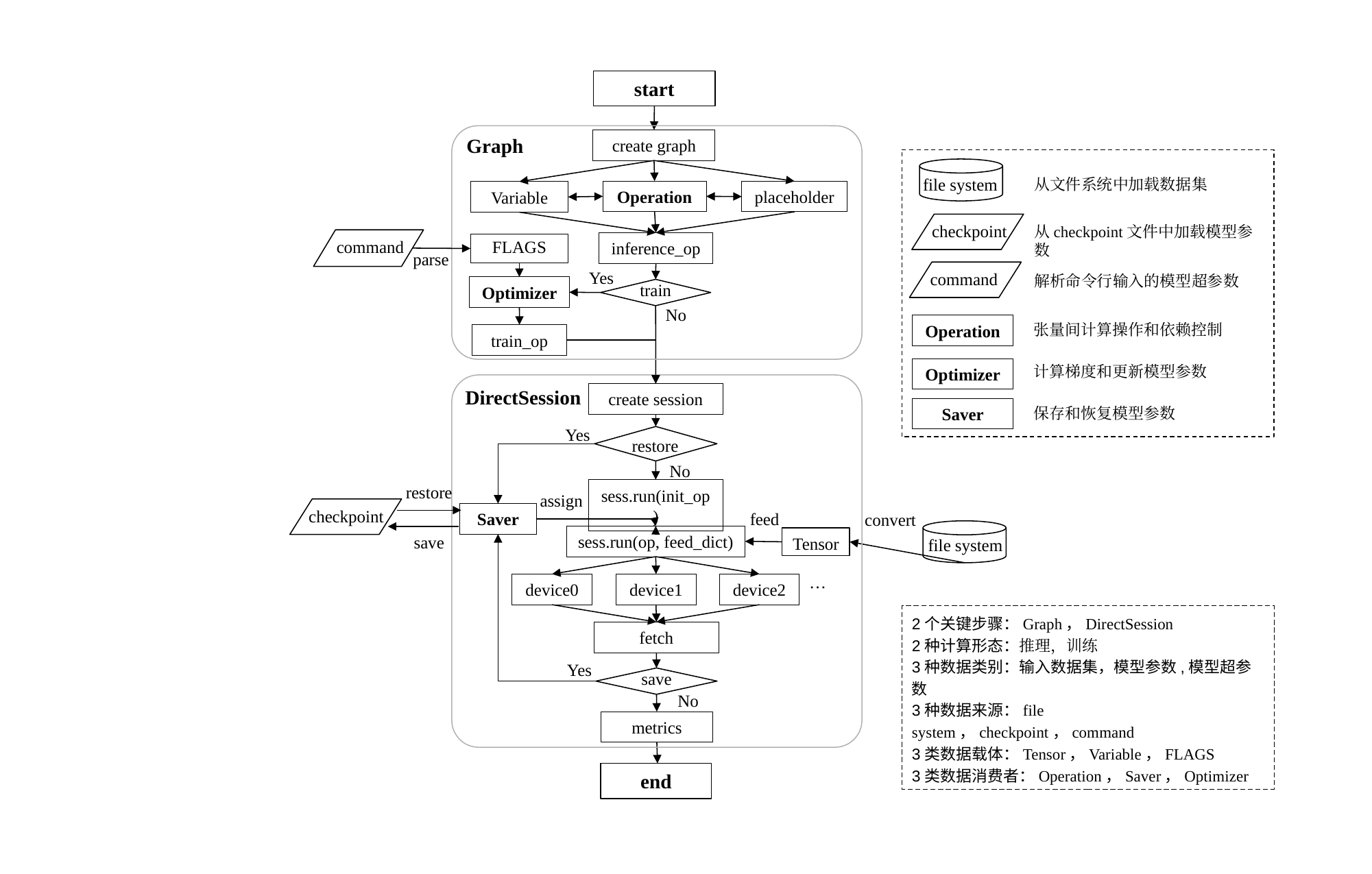

start

Graph
create graph

从文件系统中加载数据集
file system
Operation
placeholder
Variable

checkpoint
从checkpoint文件中加载模型参数

command
inference_op
FLAGS
parse

Yes
command
解析命令行输入的模型超参数
Optimizer
train
No
张量间计算操作和依赖控制
Operation
train_op
计算梯度和更新模型参数
Optimizer

DirectSession
create session
Saver
保存和恢复模型参数
Yes

restore
No
restore
sess.run(init_op)
assign

checkpoint
feed
Saver
convert

sess.run(op, feed_dict)
save
Tensor
file system
…
device0
device1
device2
2个关键步骤：Graph，DirectSession
2种计算形态：推理，训练
3种数据类别：输入数据集，模型参数,模型超参数
3种数据来源：file system，checkpoint，command
3类数据载体：Tensor，Variable，FLAGS
3类数据消费者：Operation，Saver，Optimizer
fetch
Yes
save
No
metrics
end